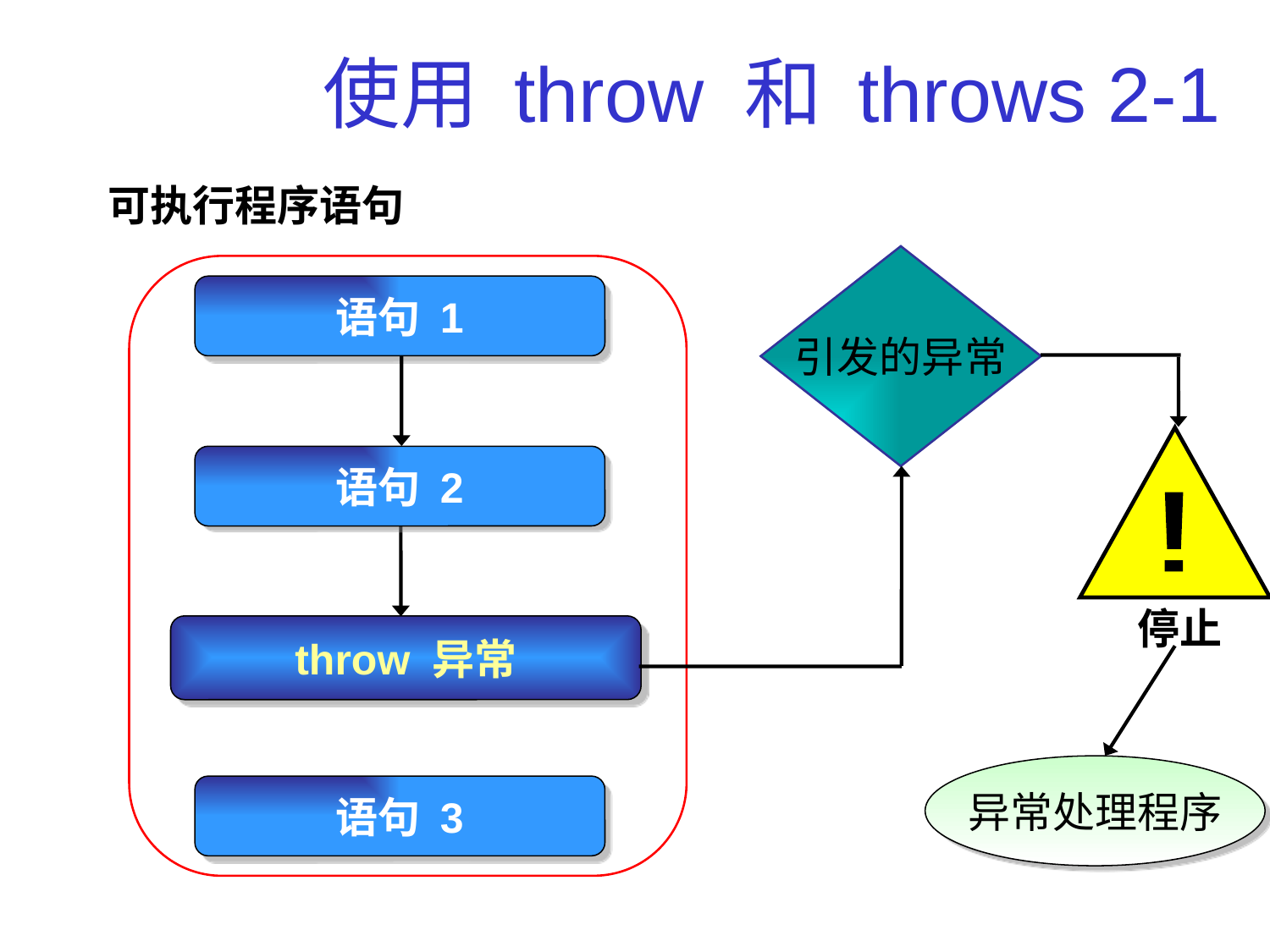

# 使用 throw 和 throws 2-1
可执行程序语句
引发的异常

语句 1

!
语句 2

停止
throw 异常

异常处理程序
语句 3
17